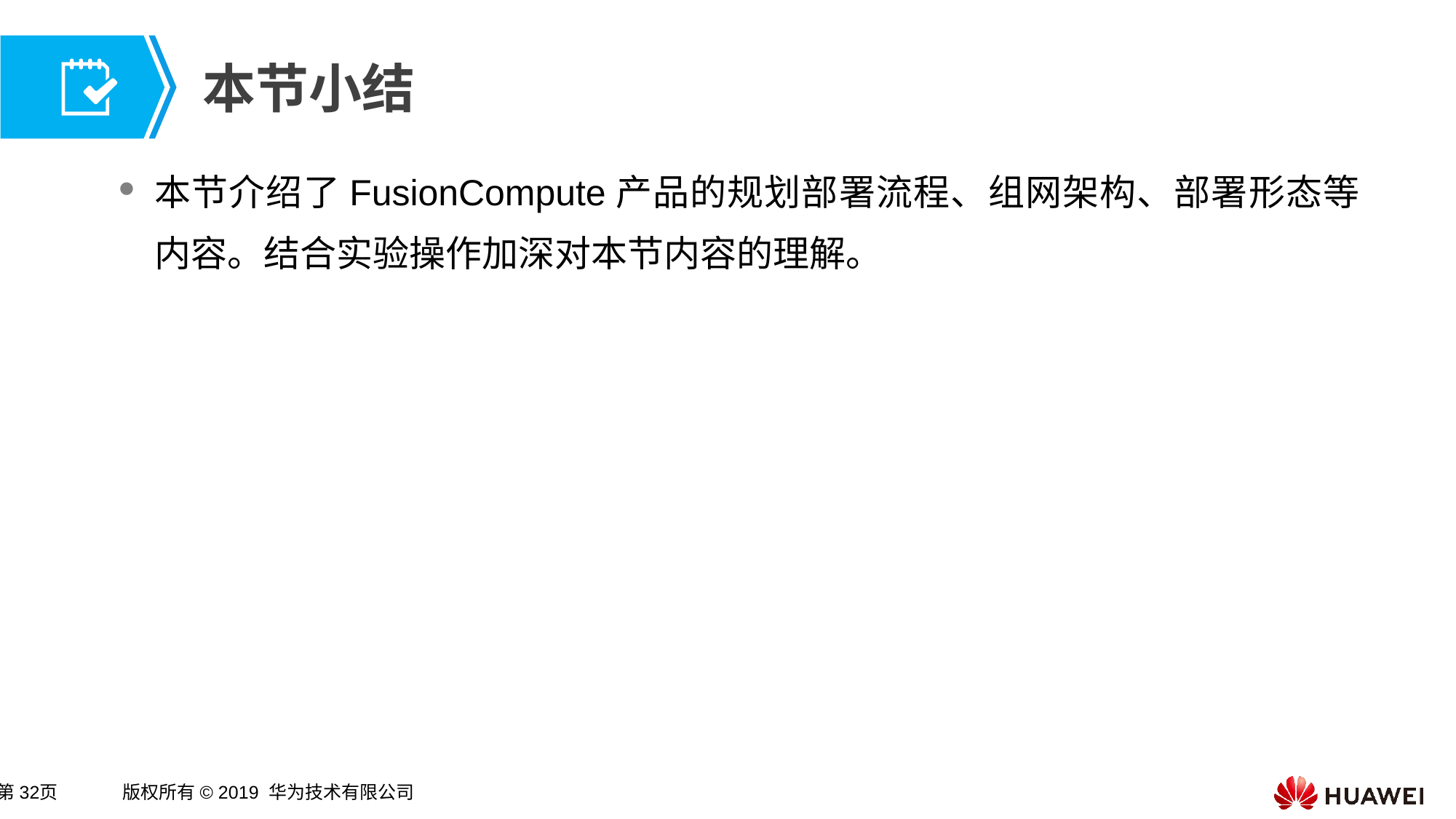

本节介绍了FusionCompute产品的规划部署流程、组网架构、部署形态等内容。结合实验操作加深对本节内容的理解。